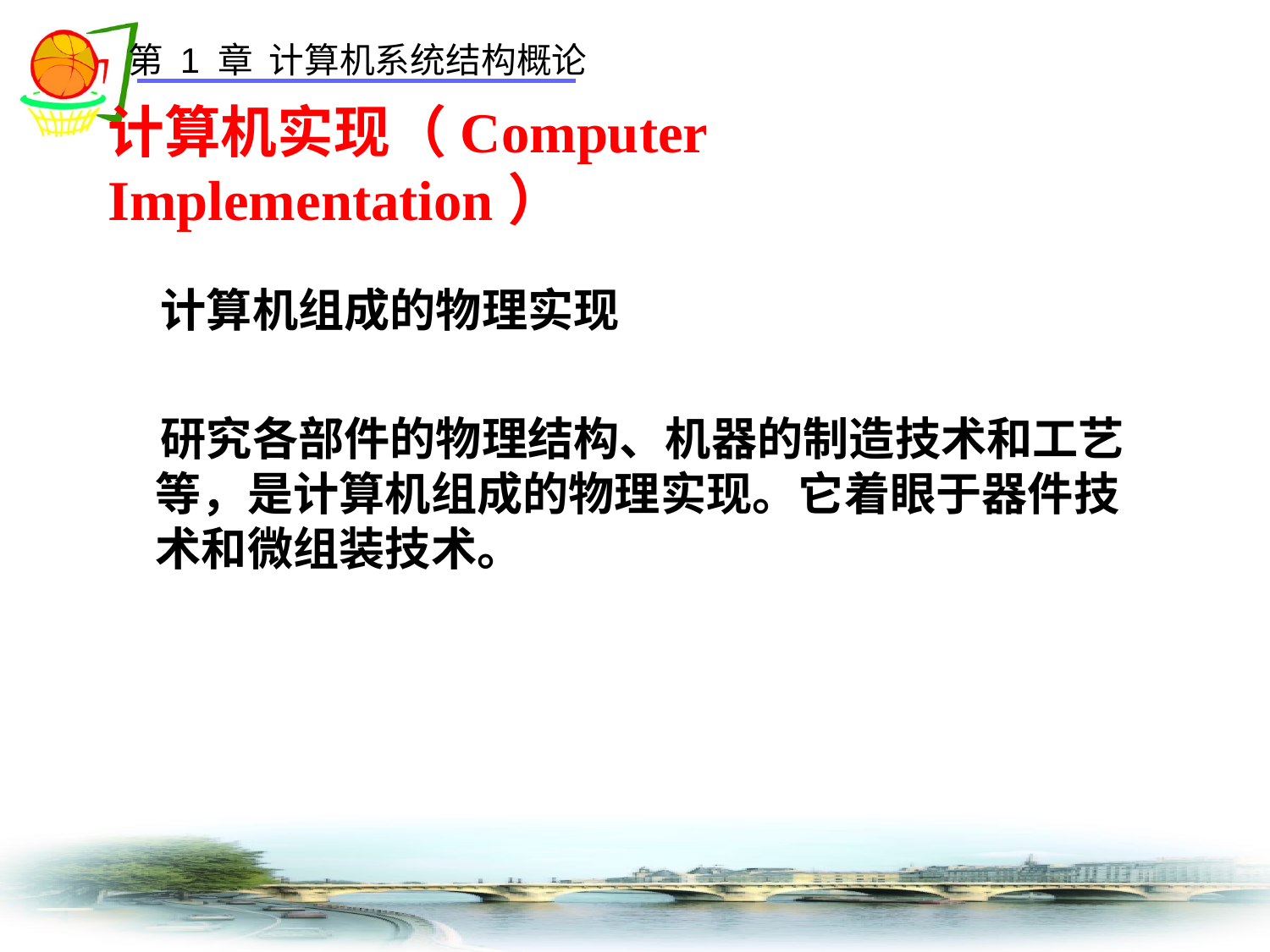

# 计算机实现（Computer Implementation）
    计算机组成的物理实现

    研究各部件的物理结构、机器的制造技术和工艺等，是计算机组成的物理实现。它着眼于器件技术和微组装技术。